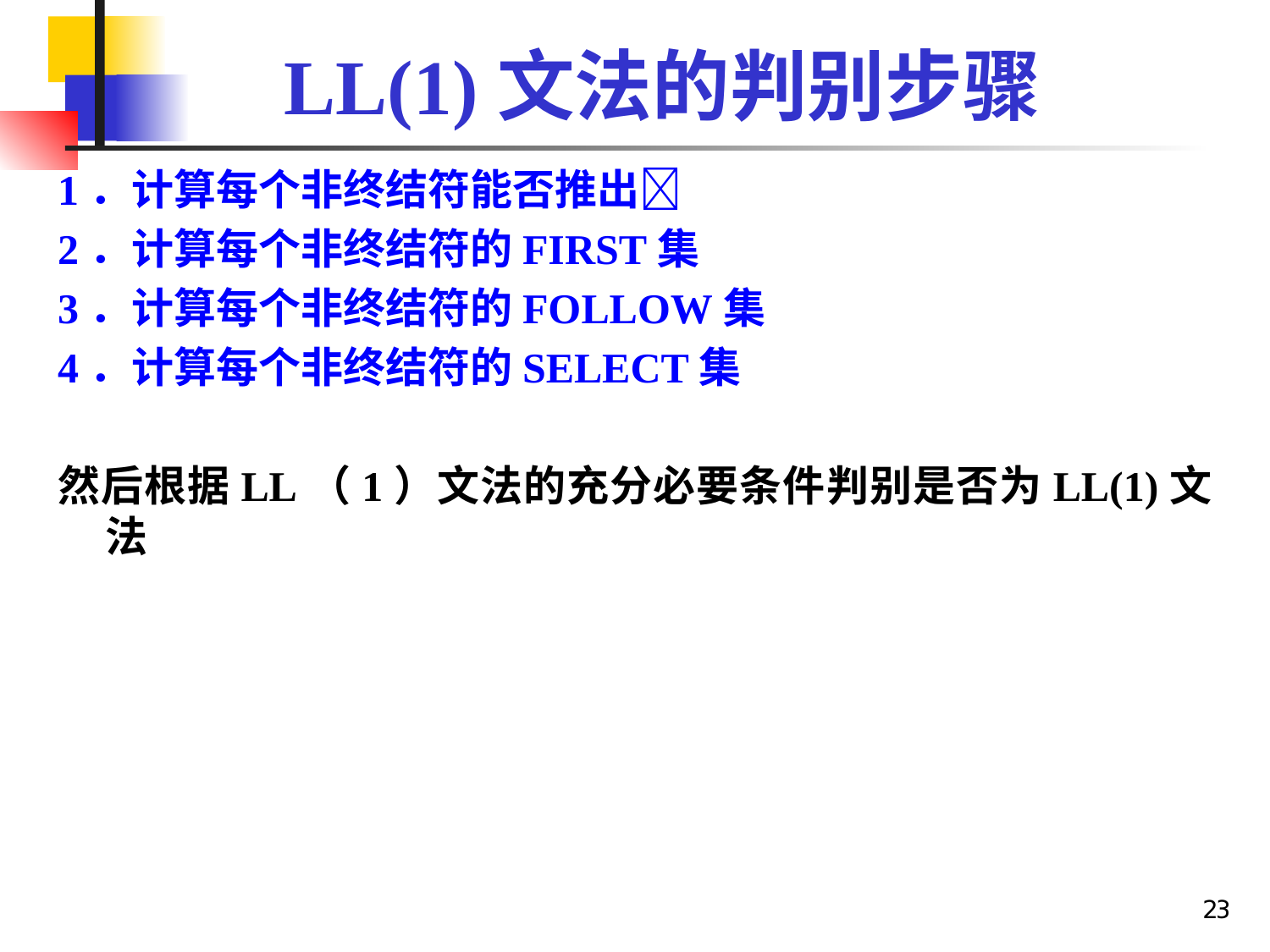

# LL(1)文法的判别步骤
1．计算每个非终结符能否推出ε
2．计算每个非终结符的FIRST集
3．计算每个非终结符的FOLLOW集
4．计算每个非终结符的SELECT集

然后根据LL（1）文法的充分必要条件判别是否为LL(1)文法

23